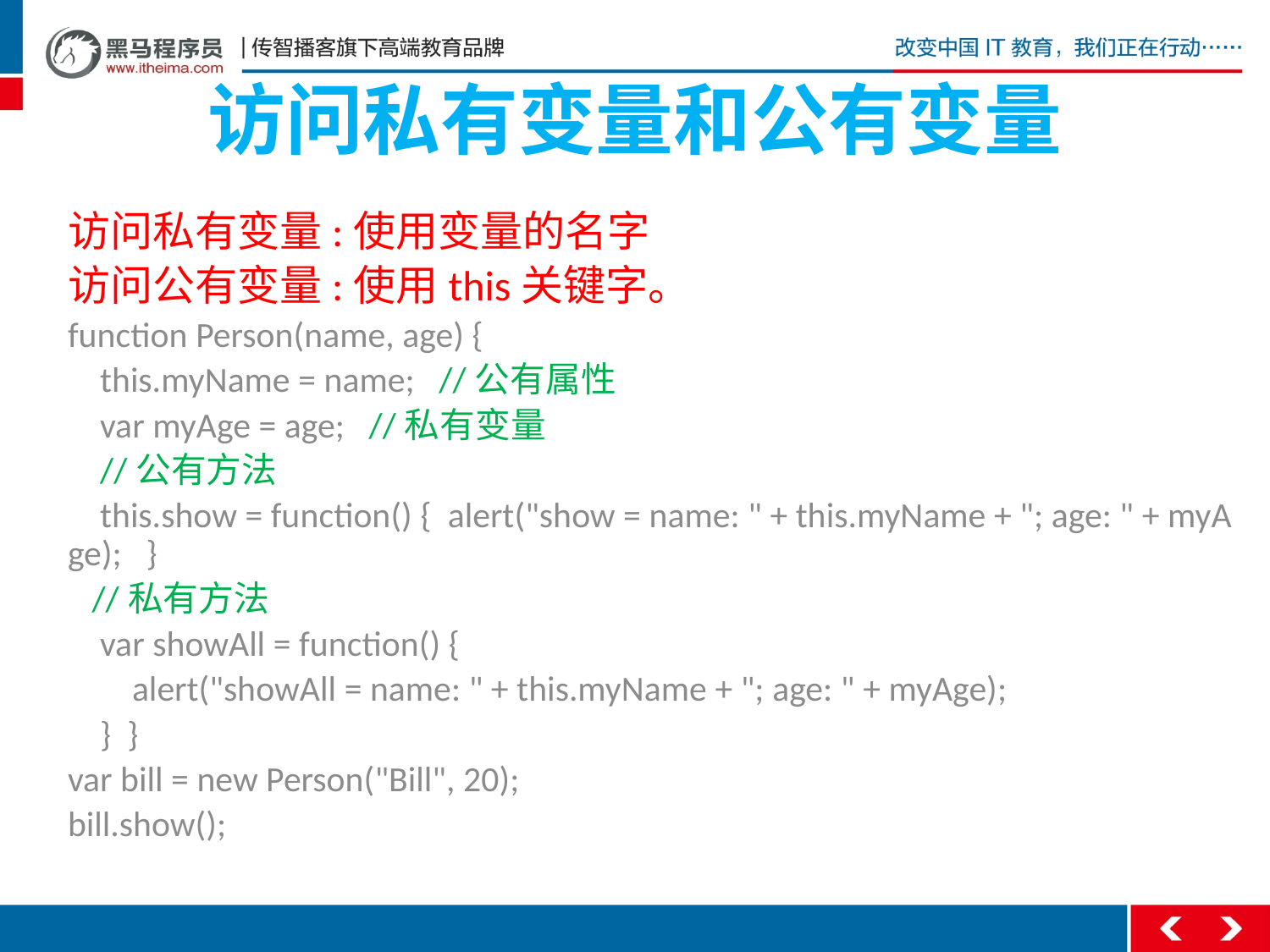

# 访问私有变量和公有变量
访问私有变量:使用变量的名字
访问公有变量:使用this关键字。
function Person(name, age) {
    this.myName = name;   //公有属性
    var myAge = age;   //私有变量
    //公有方法
    this.show = function() {  alert("show = name: " + this.myName + "; age: " + myAge);   }
   //私有方法
    var showAll = function() {
        alert("showAll = name: " + this.myName + "; age: " + myAge);
    }  }
var bill = new Person("Bill", 20);
bill.show();